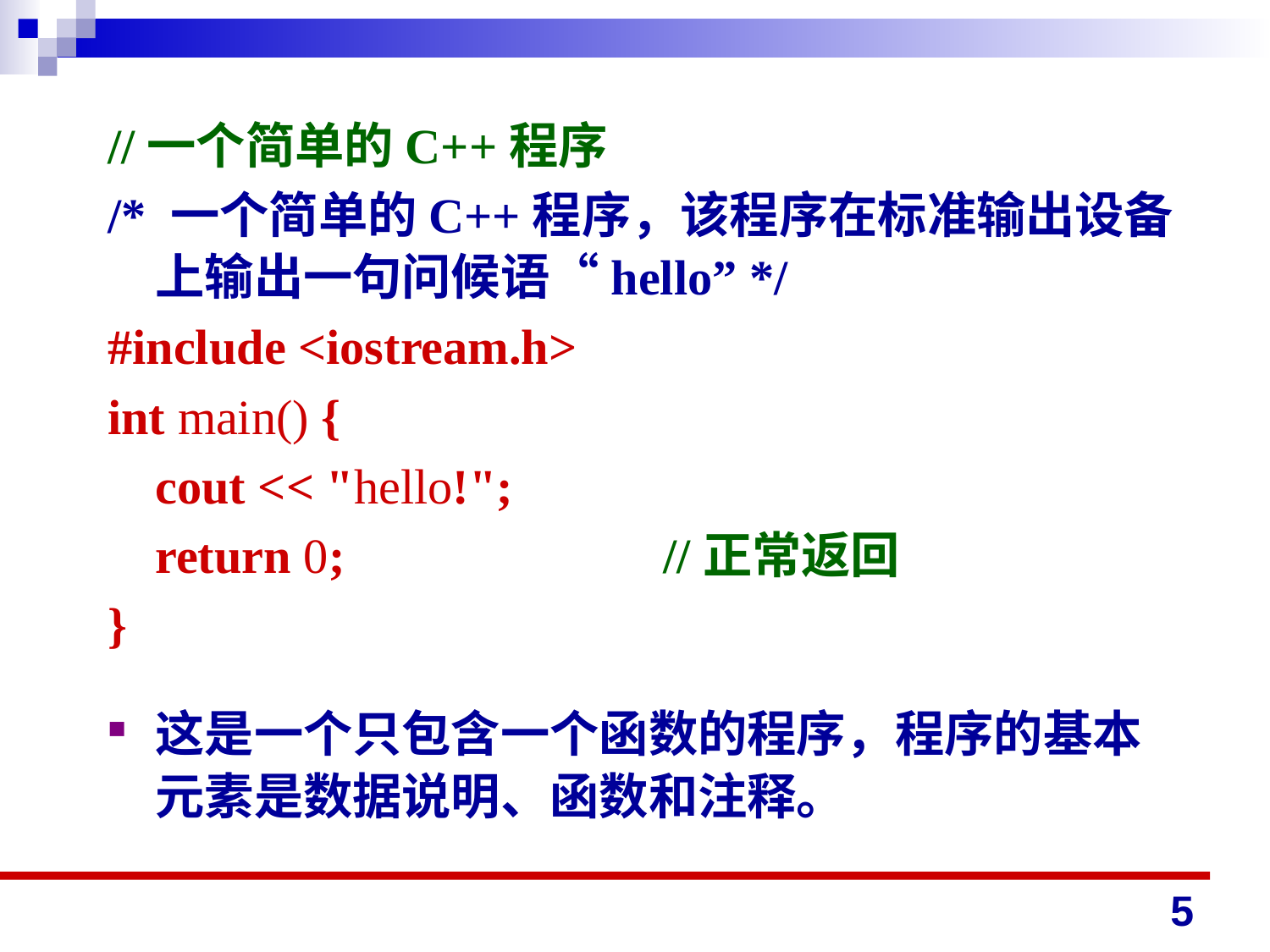

//一个简单的C++程序
/* 一个简单的C++程序，该程序在标准输出设备上输出一句问候语“hello” */
#include <iostream.h>
int main() {
	cout << "hello!";
	return 0;			//正常返回
}

这是一个只包含一个函数的程序，程序的基本元素是数据说明、函数和注释。
5